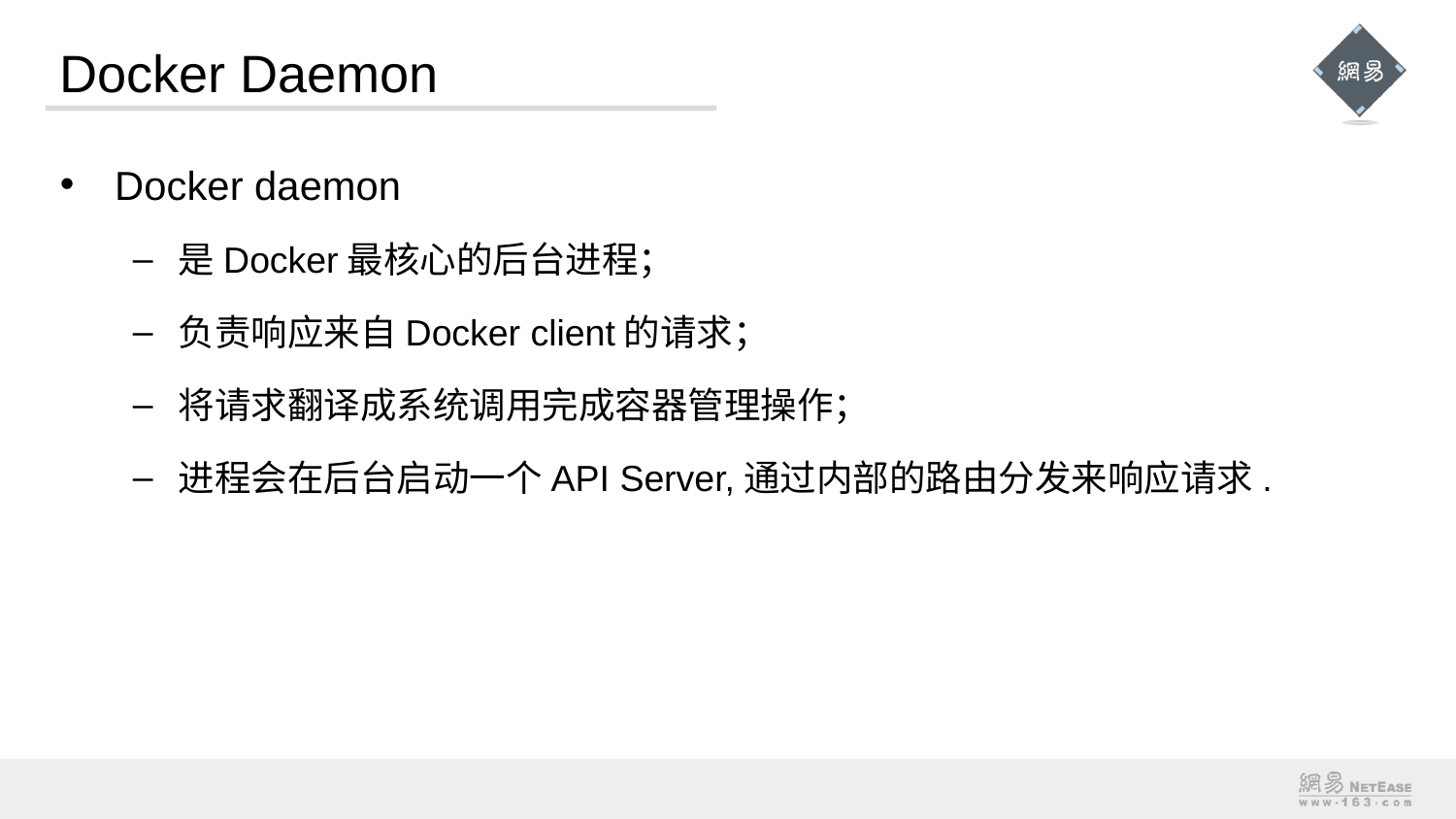

# Docker Daemon
Docker daemon
是Docker最核心的后台进程；
负责响应来自Docker client的请求；
将请求翻译成系统调用完成容器管理操作；
进程会在后台启动一个API Server,通过内部的路由分发来响应请求.